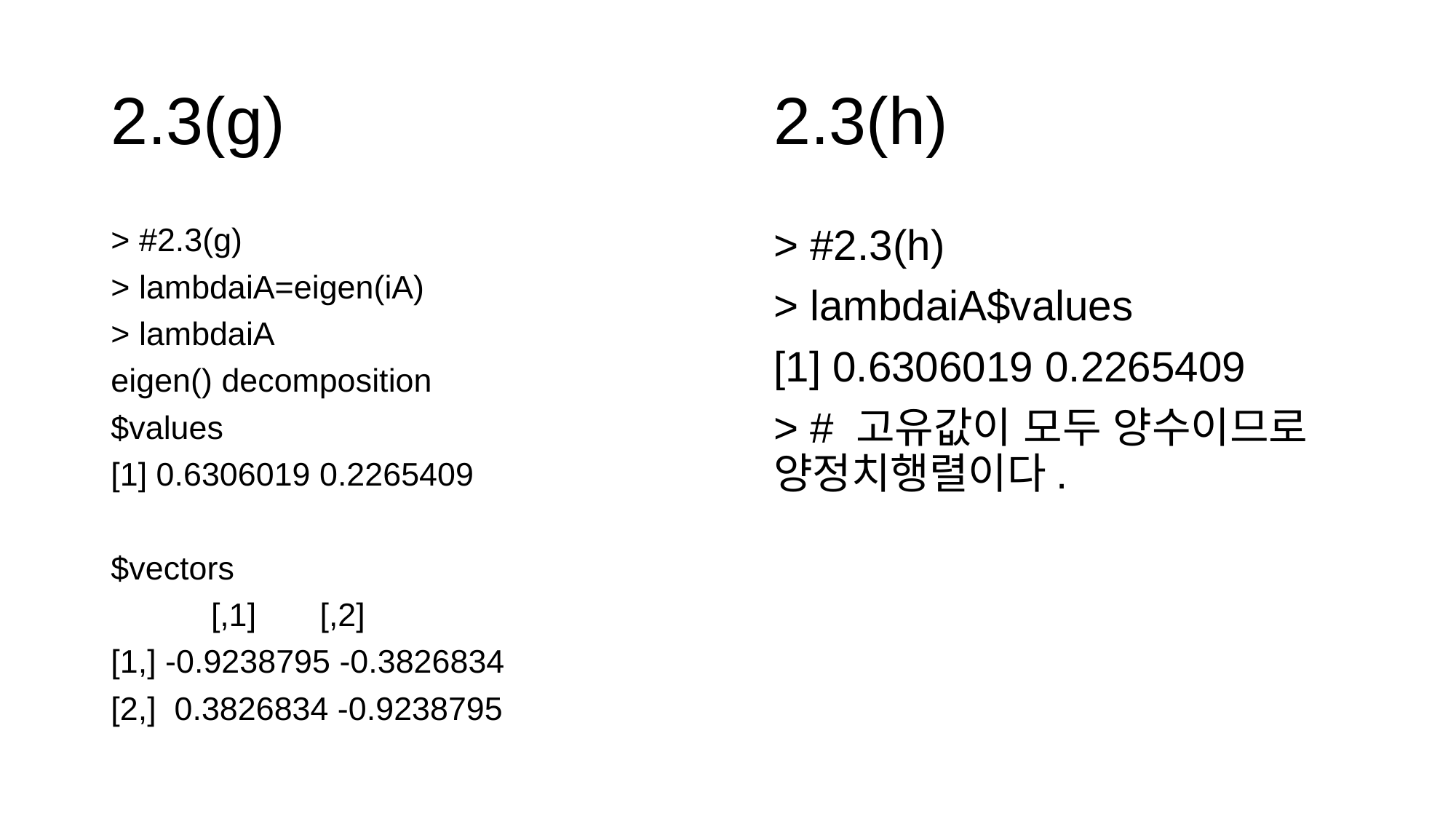

2.3(h)
# 2.3(g)
> #2.3(g)
> lambdaiA=eigen(iA)
> lambdaiA
eigen() decomposition
$values
[1] 0.6306019 0.2265409

$vectors
           [,1]       [,2]
[1,] -0.9238795 -0.3826834
[2,]  0.3826834 -0.9238795
> #2.3(h)
> lambdaiA$values
[1] 0.6306019 0.2265409
> # 고유값이 모두 양수이므로 양정치행렬이다.